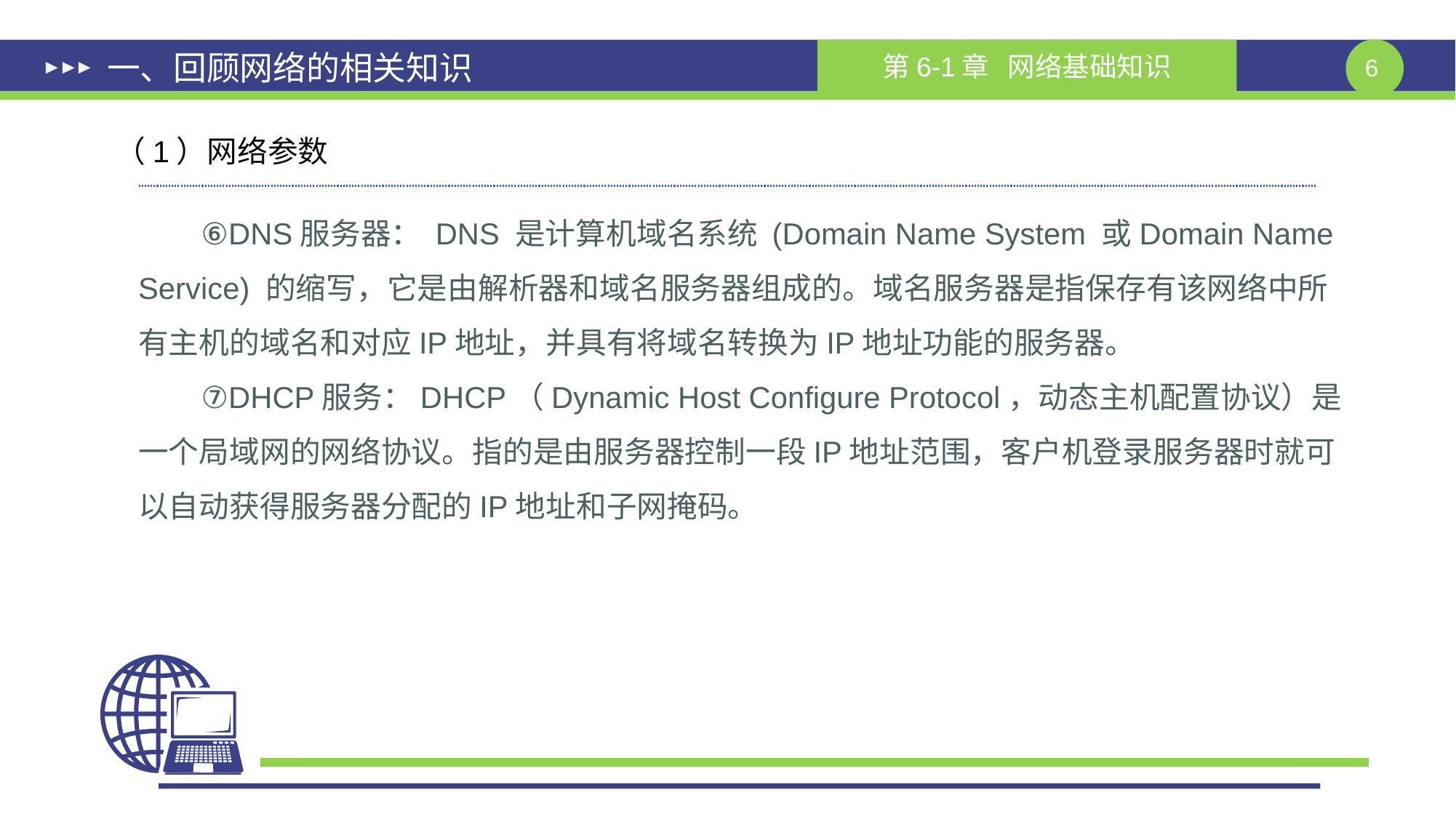

# 一、回顾网络的相关知识
（1）网络参数

 ⑥DNS服务器： DNS 是计算机域名系统 (Domain Name System 或Domain Name Service) 的缩写，它是由解析器和域名服务器组成的。域名服务器是指保存有该网络中所有主机的域名和对应IP地址，并具有将域名转换为IP地址功能的服务器。
 ⑦DHCP服务：DHCP（Dynamic Host Configure Protocol，动态主机配置协议）是一个局域网的网络协议。指的是由服务器控制一段IP地址范围，客户机登录服务器时就可以自动获得服务器分配的IP地址和子网掩码。